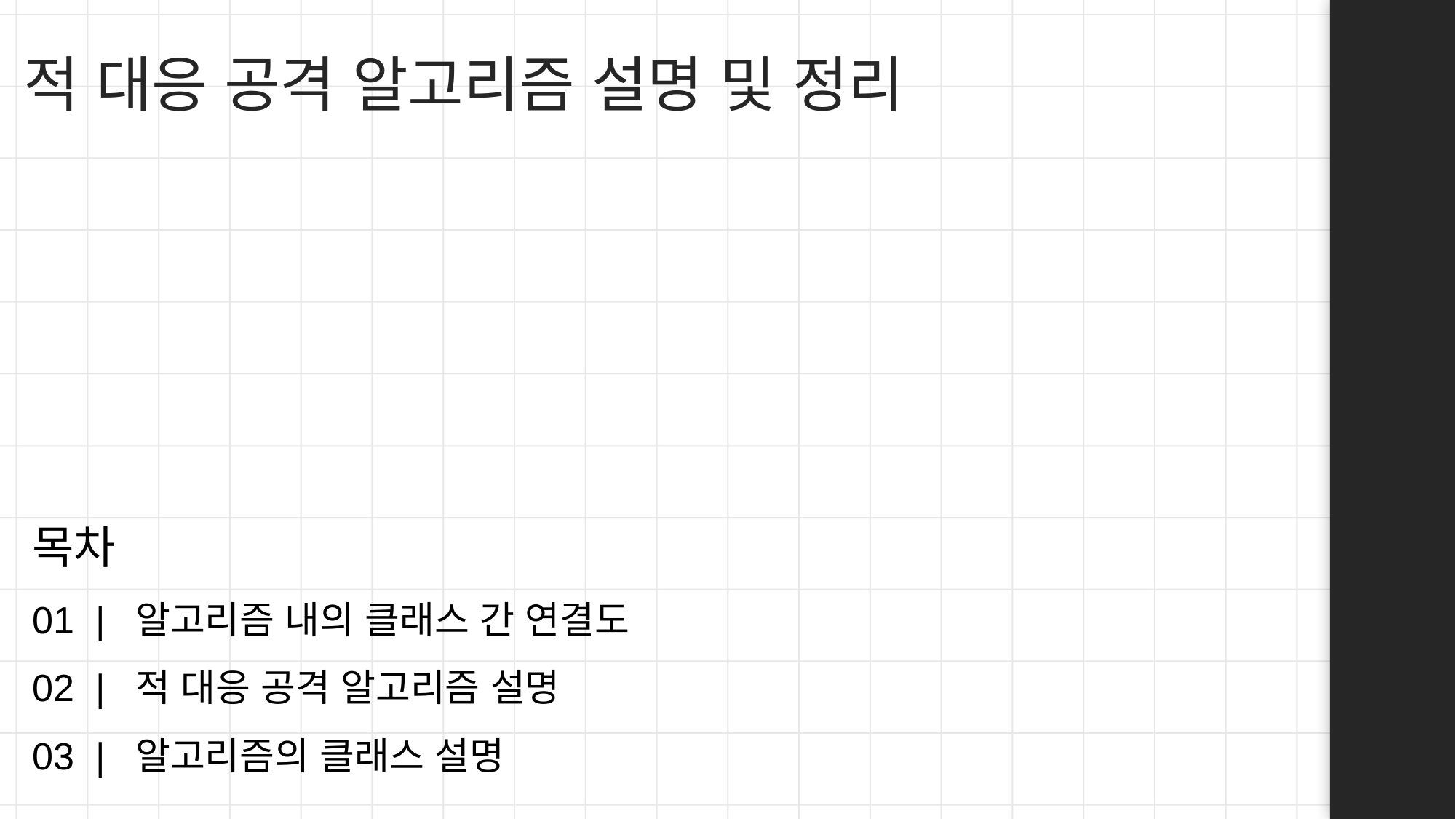

적 대응 공격 알고리즘 설명 및 정리
목차
01  |  알고리즘 내의 클래스 간 연결도
02  |  적 대응 공격 알고리즘 설명
03  |  알고리즘의 클래스 설명